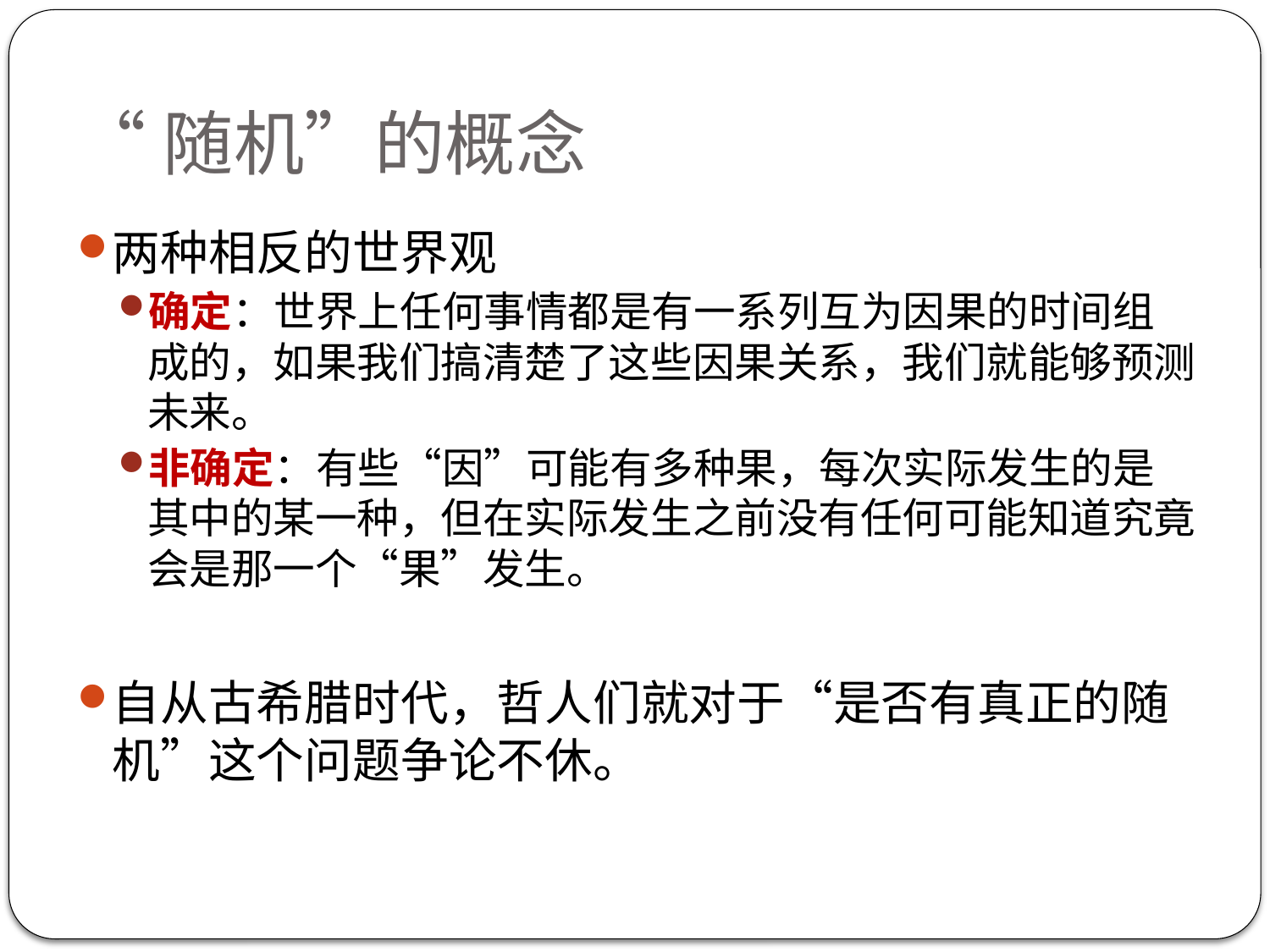

# “随机”的概念
两种相反的世界观
确定：世界上任何事情都是有一系列互为因果的时间组成的，如果我们搞清楚了这些因果关系，我们就能够预测未来。
非确定：有些“因”可能有多种果，每次实际发生的是其中的某一种，但在实际发生之前没有任何可能知道究竟会是那一个“果”发生。

自从古希腊时代，哲人们就对于“是否有真正的随机”这个问题争论不休。